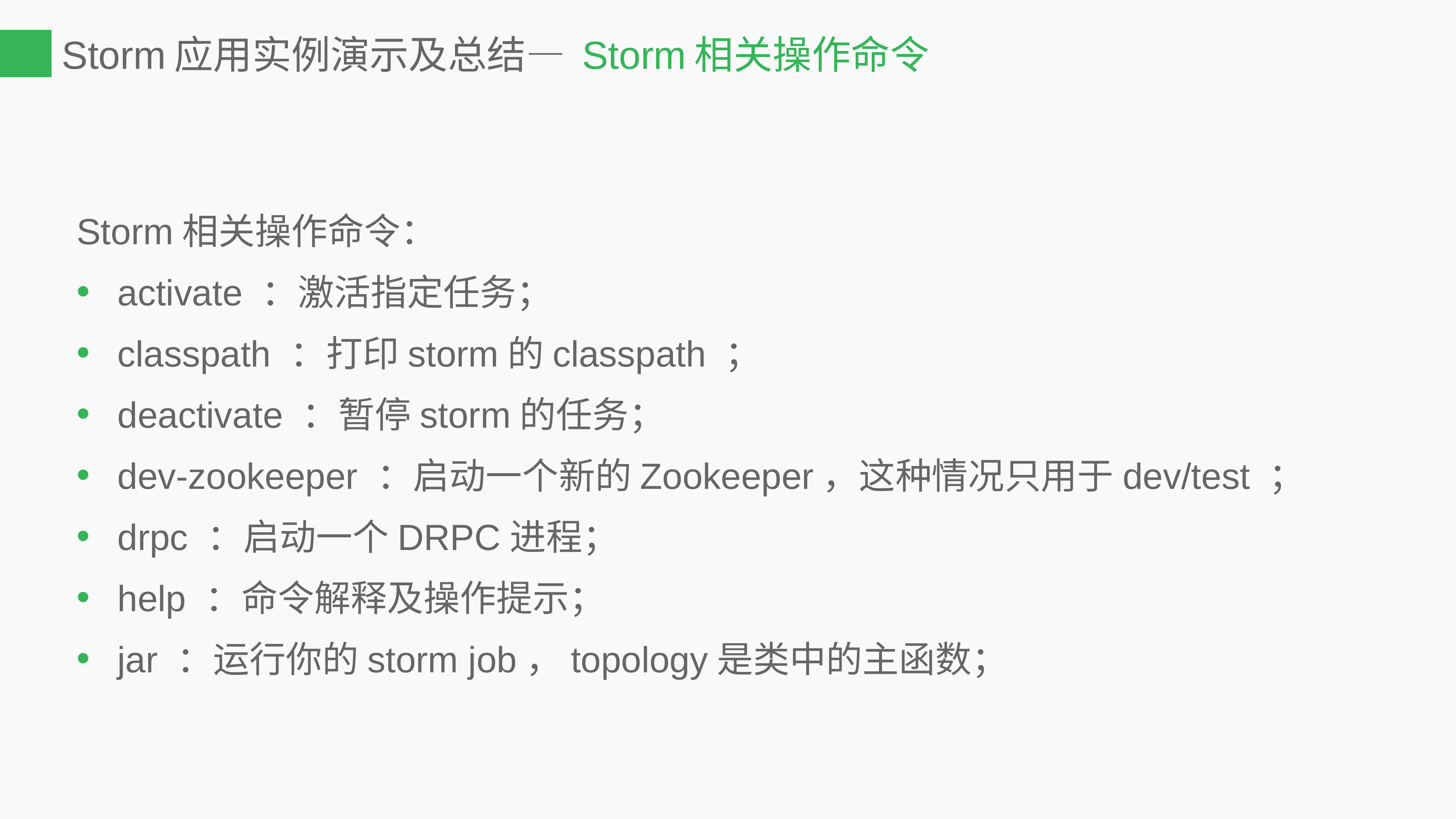

# Storm应用实例演示及总结— Storm相关操作命令
Storm相关操作命令：
activate ：激活指定任务；
classpath ：打印storm的classpath ；
deactivate ：暂停storm的任务；
dev-zookeeper ：启动一个新的Zookeeper，这种情况只用于dev/test ；
drpc ：启动一个DRPC进程；
help ：命令解释及操作提示；
jar ：运行你的storm job，topology是类中的主函数；